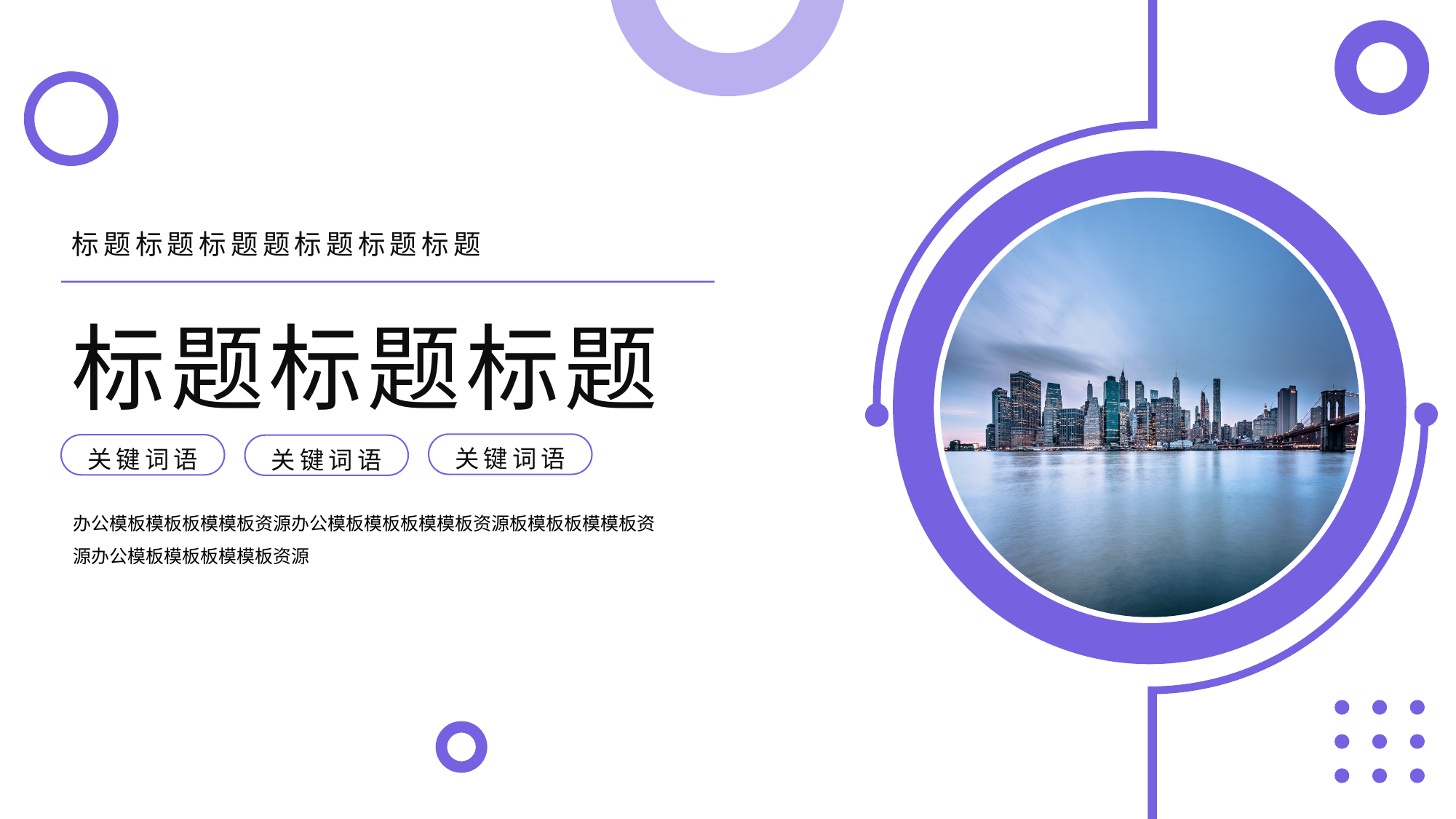

标题标题标题题标题标题标题

标题标题标题
关键词语
关键词语
关键词语

办公模板模板板模模板资源办公模板模板板模模板资源板模板板模模板资源办公模板模板板模模板资源